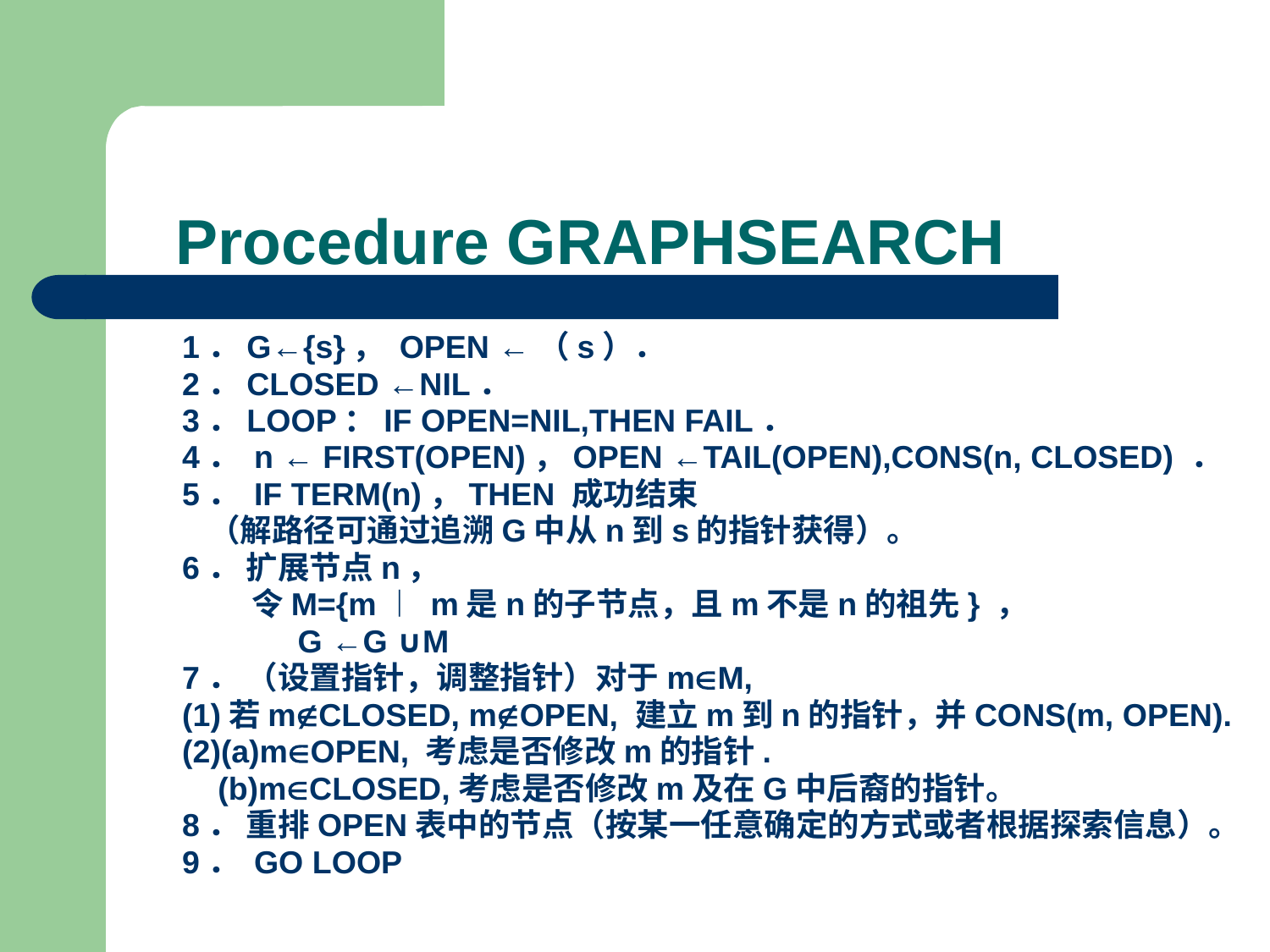

Procedure GRAPHSEARCH
      1．G←{s}， OPEN ←（s）．
      2．CLOSED ←NIL．
      3．LOOP：IF OPEN=NIL,THEN FAIL．
      4． n ← FIRST(OPEN)，OPEN ←TAIL(OPEN),CONS(n, CLOSED) ．
      5． IF TERM(n)，THEN 成功结束
          （解路径可通过追溯G中从n到s的指针获得）。
      6． 扩展节点n，
                令M={m︱ m是n的子节点，且m不是n的祖先} ，
                   G ←G ∪M
      7． （设置指针，调整指针）对于m∈M,
      (1)若m∉CLOSED, m∉OPEN, 建立m到n的指针，并CONS(m, OPEN).
      (2)(a)m∈OPEN, 考虑是否修改m的指针.
          (b)m∈CLOSED,考虑是否修改m及在G中后裔的指针。
      8． 重排OPEN表中的节点（按某一任意确定的方式或者根据探索信息）。
      9． GO LOOP
25